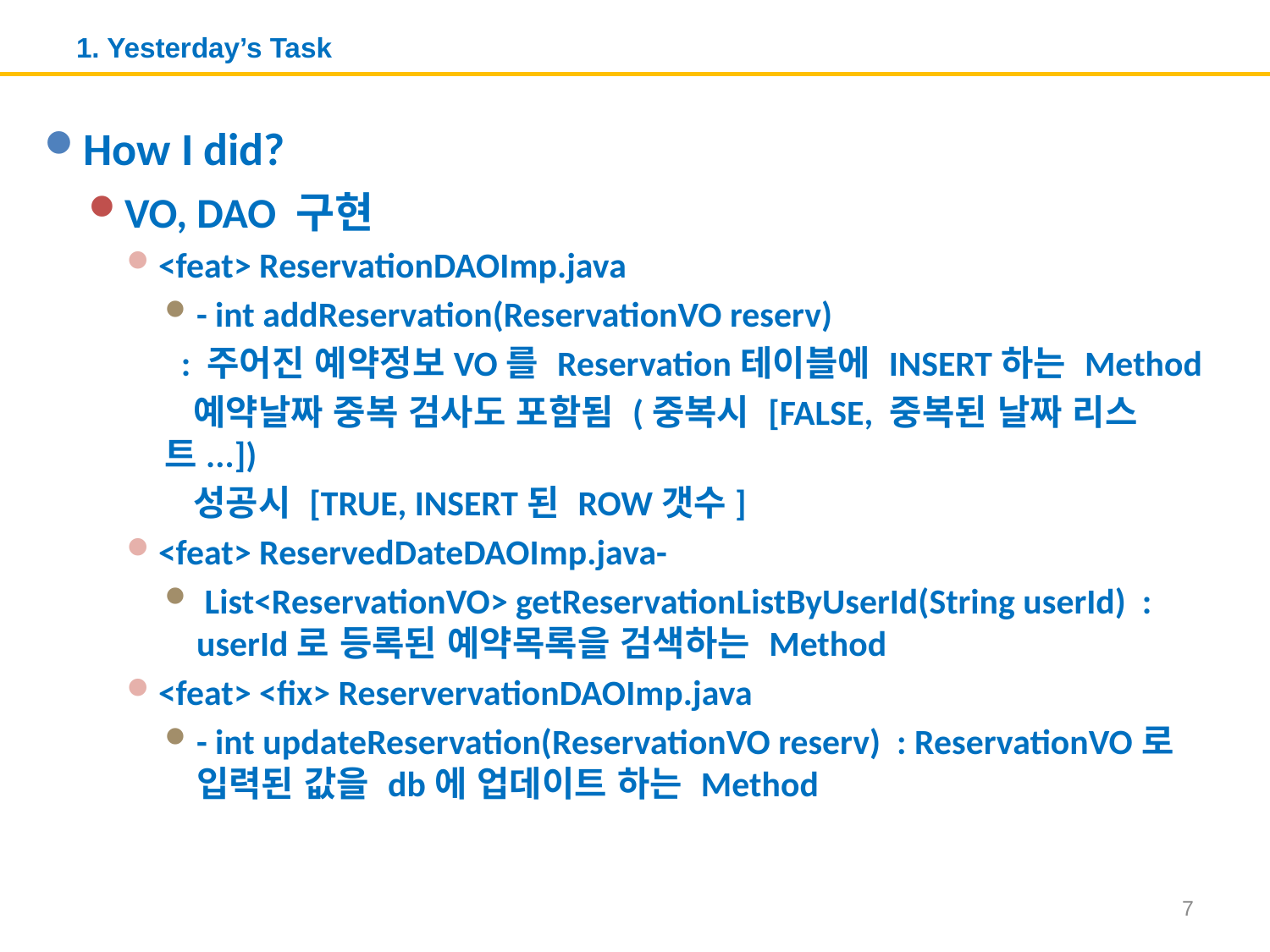

# 1. Yesterday’s Task
How I did?
VO, DAO 구현
<feat> ReservationDAOImp.java
- int addReservation(ReservationVO reserv)
  : 주어진 예약정보VO를 Reservation테이블에 INSERT하는 Method
  예약날짜 중복 검사도 포함됨 (중복시 [FALSE, 중복된 날짜 리스트...])
  성공시 [TRUE, INSERT된 ROW갯수]
<feat> ReservedDateDAOImp.java-
 List<ReservationVO> getReservationListByUserId(String userId)  : userId로 등록된 예약목록을 검색하는 Method
<feat> <fix> ReservervationDAOImp.java
- int updateReservation(ReservationVO reserv)  : ReservationVO로 입력된 값을 db에 업데이트 하는 Method

7